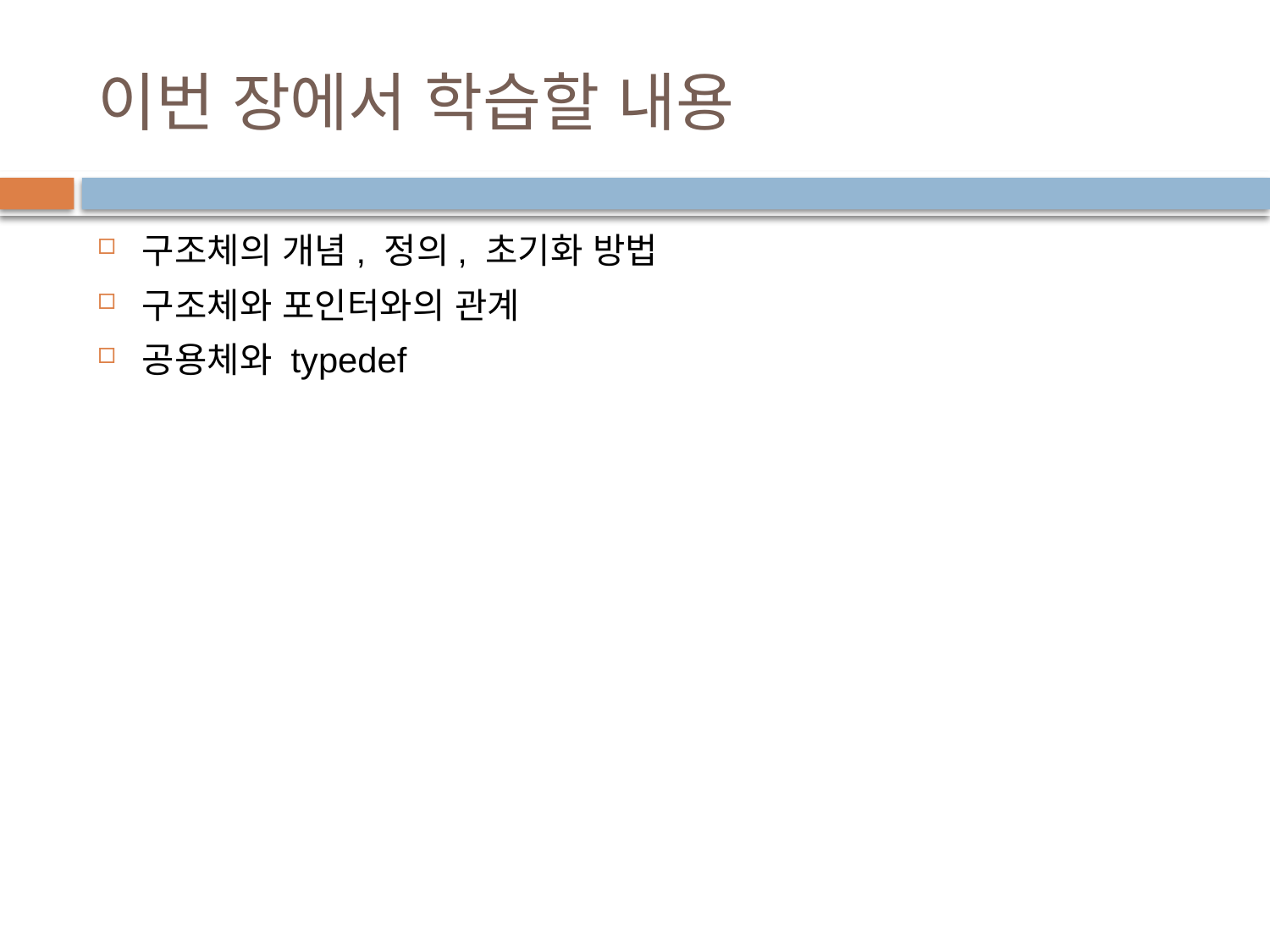

# 이번 장에서 학습할 내용
구조체의 개념, 정의, 초기화 방법
구조체와 포인터와의 관계
공용체와 typedef